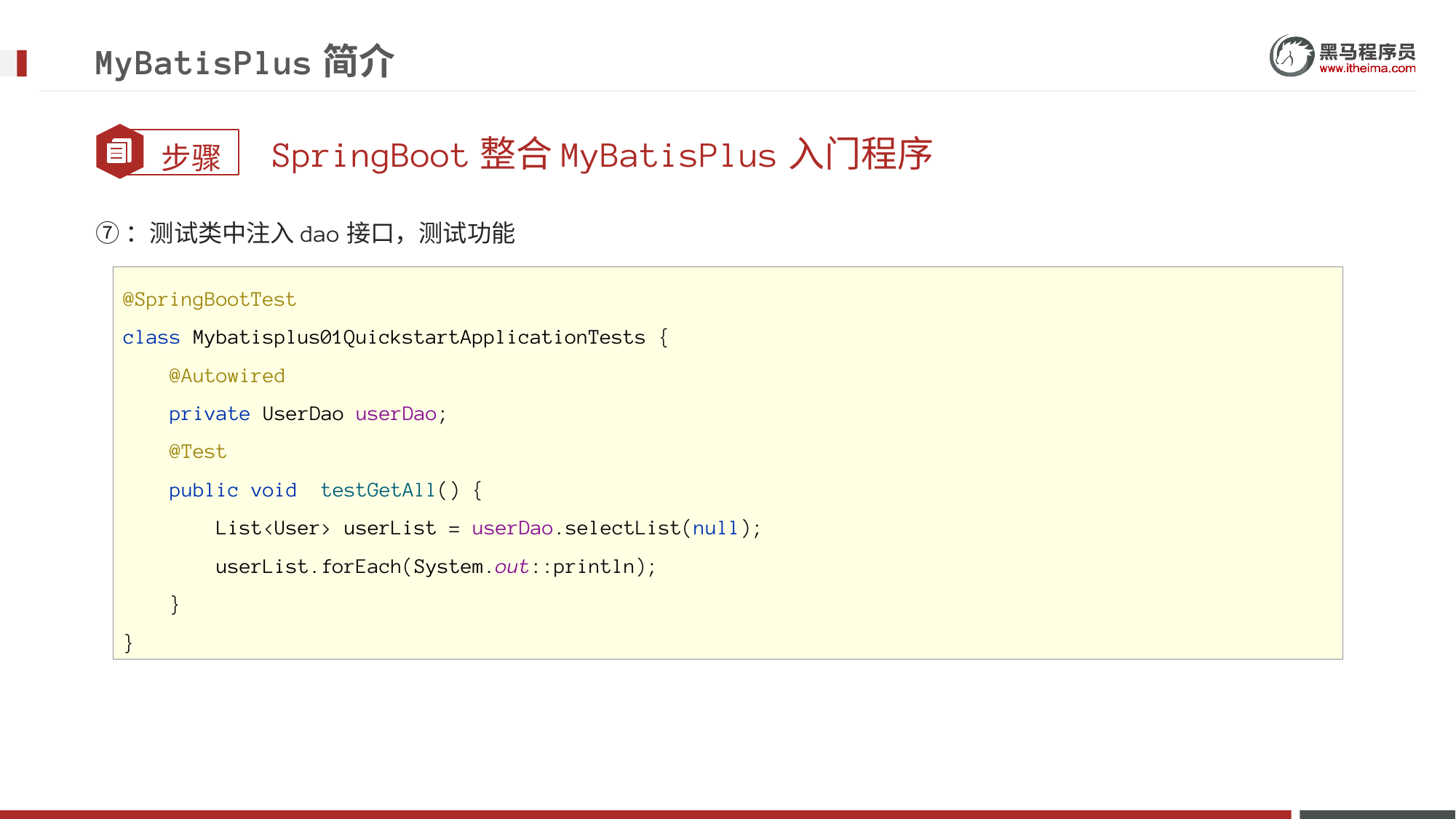

# MyBatisPlus简介
SpringBoot整合MyBatisPlus入门程序
⑦：测试类中注入dao接口，测试功能
@SpringBootTest
class Mybatisplus01QuickstartApplicationTests {
    @Autowired
    private UserDao userDao;
    @Test
    public void  testGetAll() {
        List<User> userList = userDao.selectList(null);
        userList.forEach(System.out::println);
    }
}